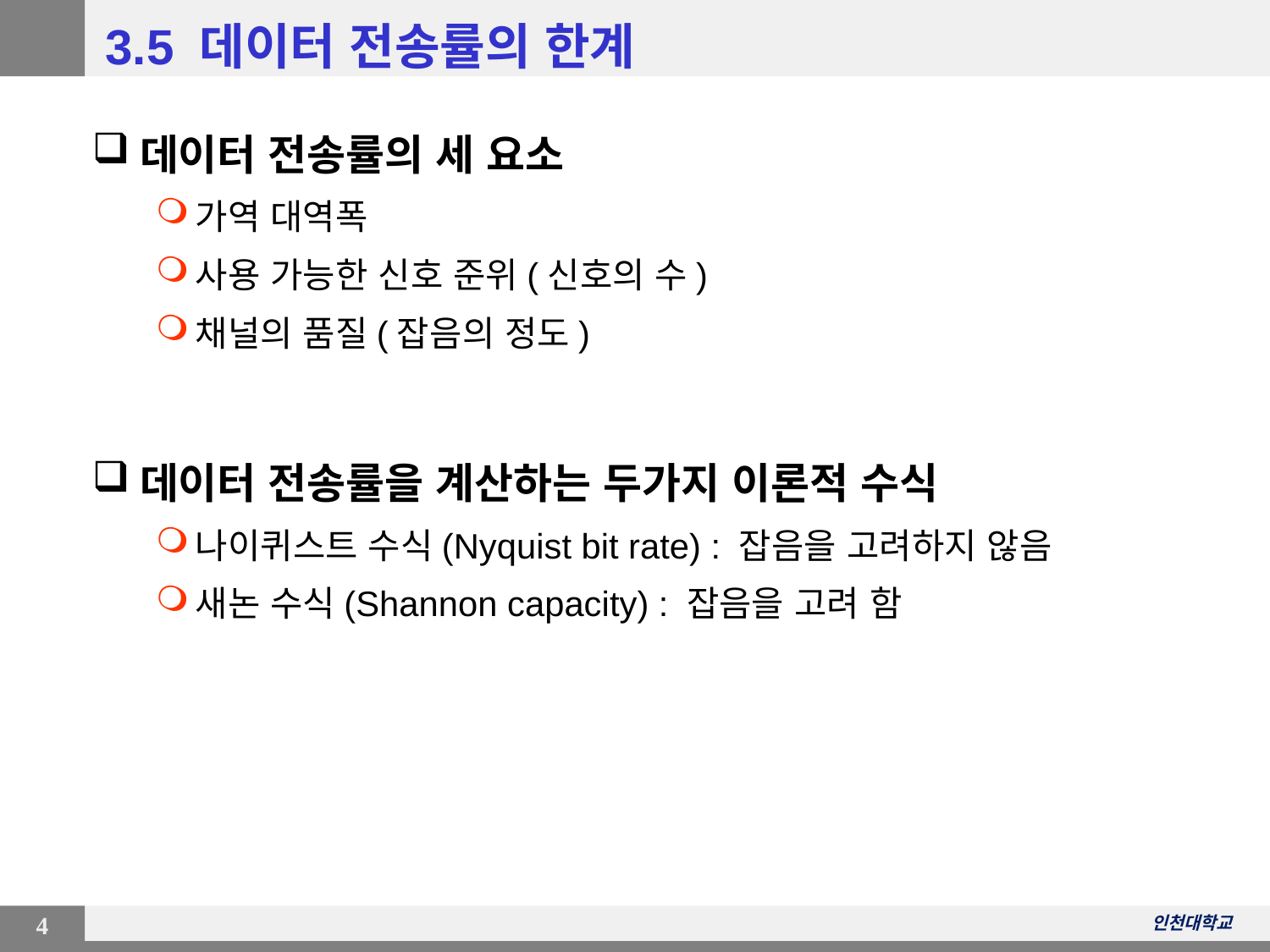

# 3.5 데이터 전송률의 한계
데이터 전송률의 세 요소
가역 대역폭
사용 가능한 신호 준위(신호의 수)
채널의 품질(잡음의 정도)

데이터 전송률을 계산하는 두가지 이론적 수식
나이퀴스트 수식(Nyquist bit rate) : 잡음을 고려하지 않음
새논 수식(Shannon capacity) : 잡음을 고려 함